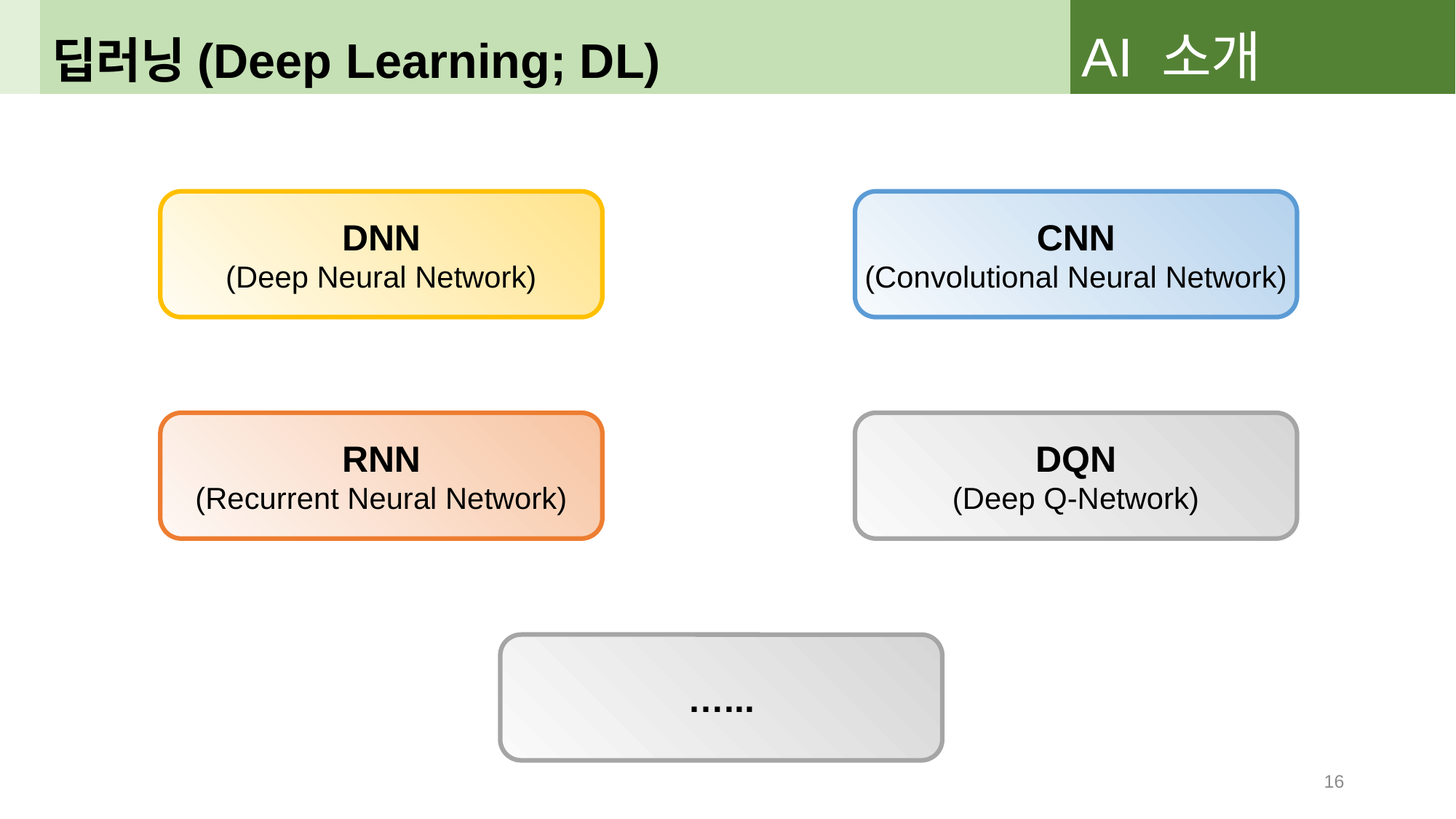

딥러닝(Deep Learning; DL)
AI 소개
CNN
(Convolutional Neural Network)
DNN
(Deep Neural Network)
RNN
(Recurrent Neural Network)
DQN
(Deep Q-Network)
…...
16